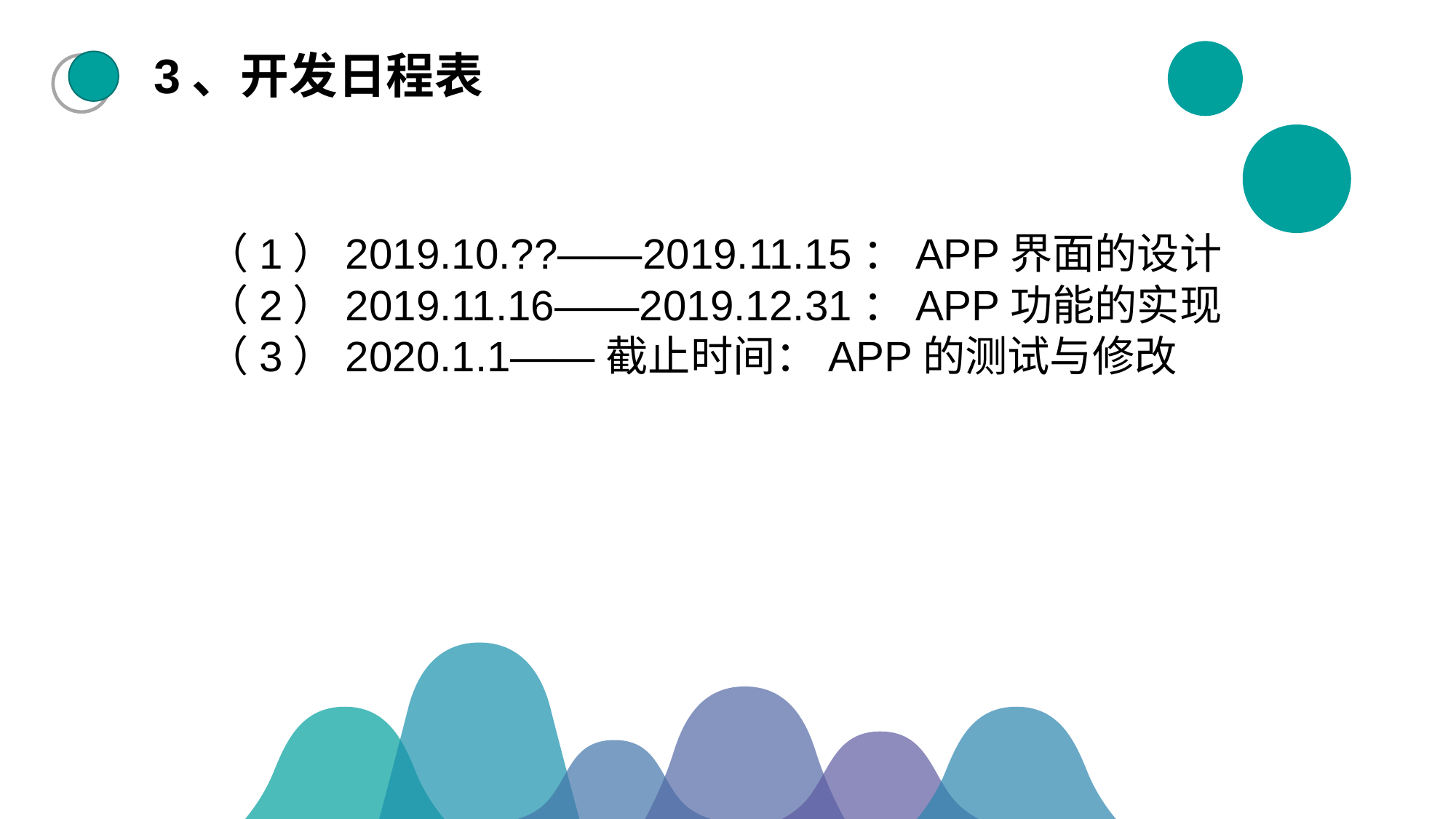

3、开发日程表

（1）2019.10.??——2019.11.15：APP界面的设计
（2）2019.11.16——2019.12.31：APP功能的实现
（3）2020.1.1——截止时间：APP的测试与修改

245
145
65
80